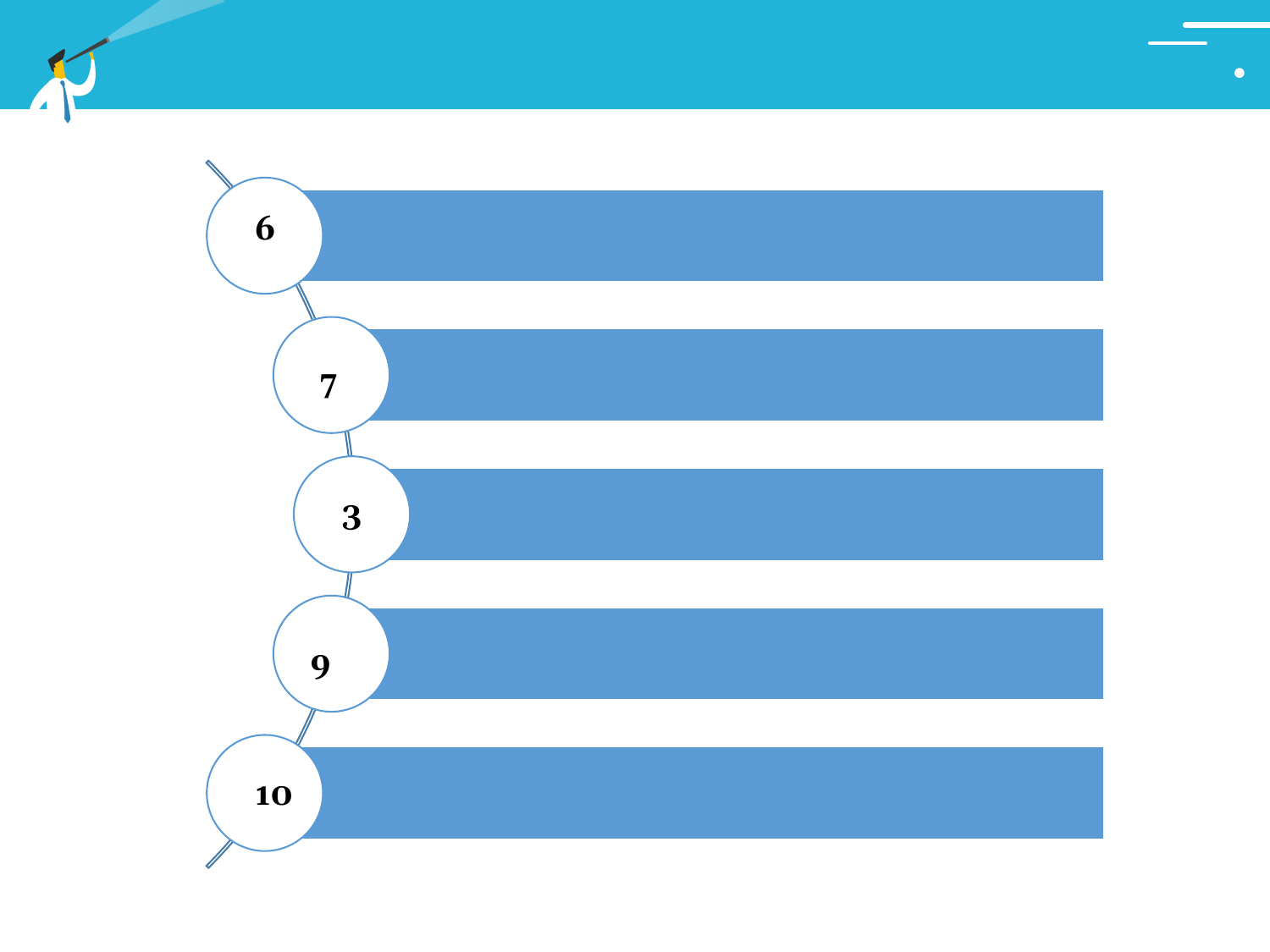

# 목차
『3과목』 데이터 분석과 통계, 확률
〃
『4과목』 데이터 분석과 머신러닝
『5과목』 데이터 분석과 인공지능
『6과목』 미니프로젝트
6
7
3
9
10